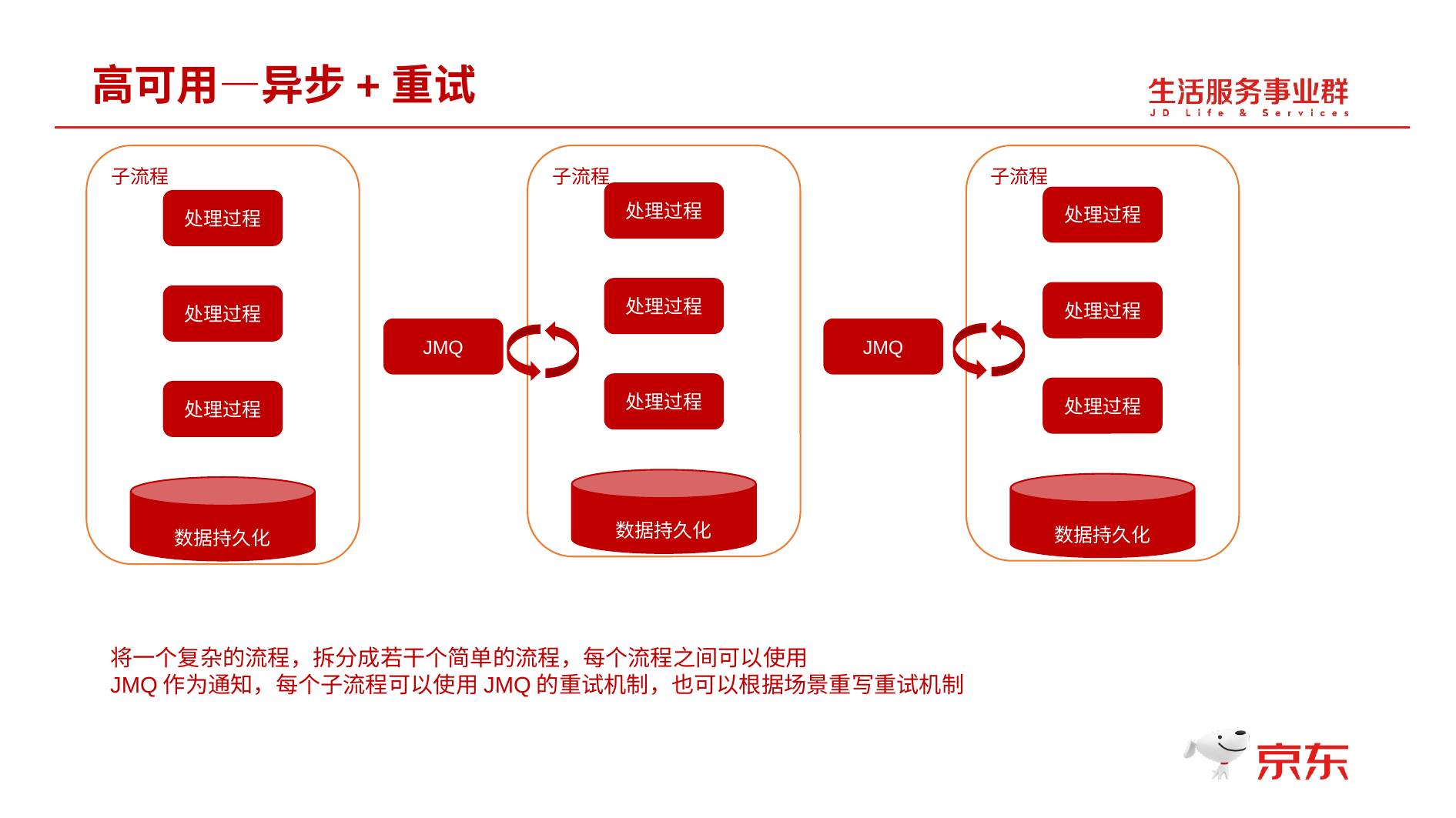

高可用—异步+重试
子流程
子流程
子流程
处理过程
处理过程
处理过程
处理过程
处理过程
处理过程
JMQ
JMQ

处理过程
处理过程
处理过程

数据持久化

数据持久化

数据持久化
将一个复杂的流程，拆分成若干个简单的流程，每个流程之间可以使用
JMQ作为通知，每个子流程可以使用JMQ的重试机制，也可以根据场景重写重试机制